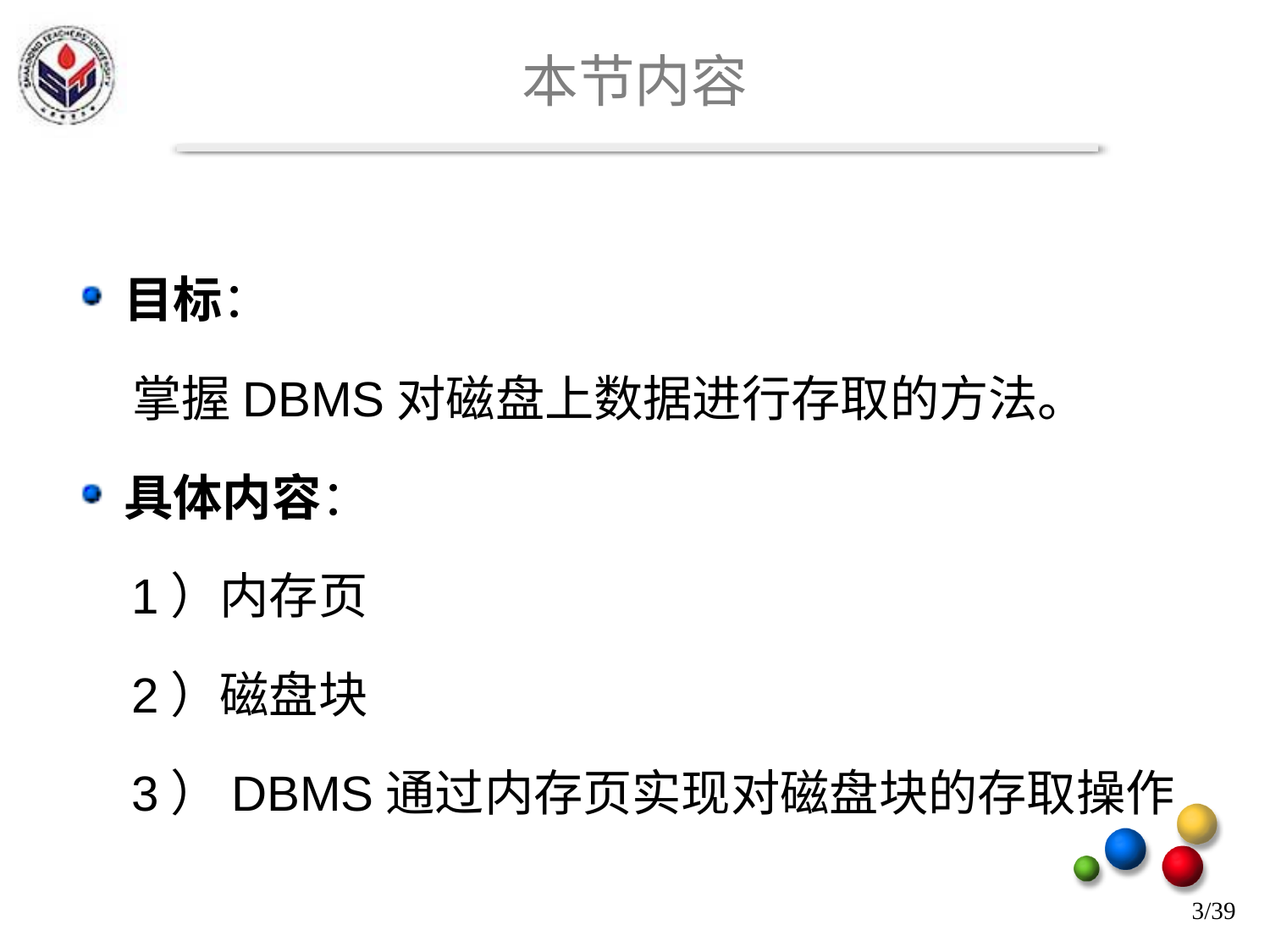

# 本节内容
目标：
    掌握DBMS对磁盘上数据进行存取的方法。
具体内容：
    1）内存页
    2）磁盘块
    3）DBMS通过内存页实现对磁盘块的存取操作

3/39